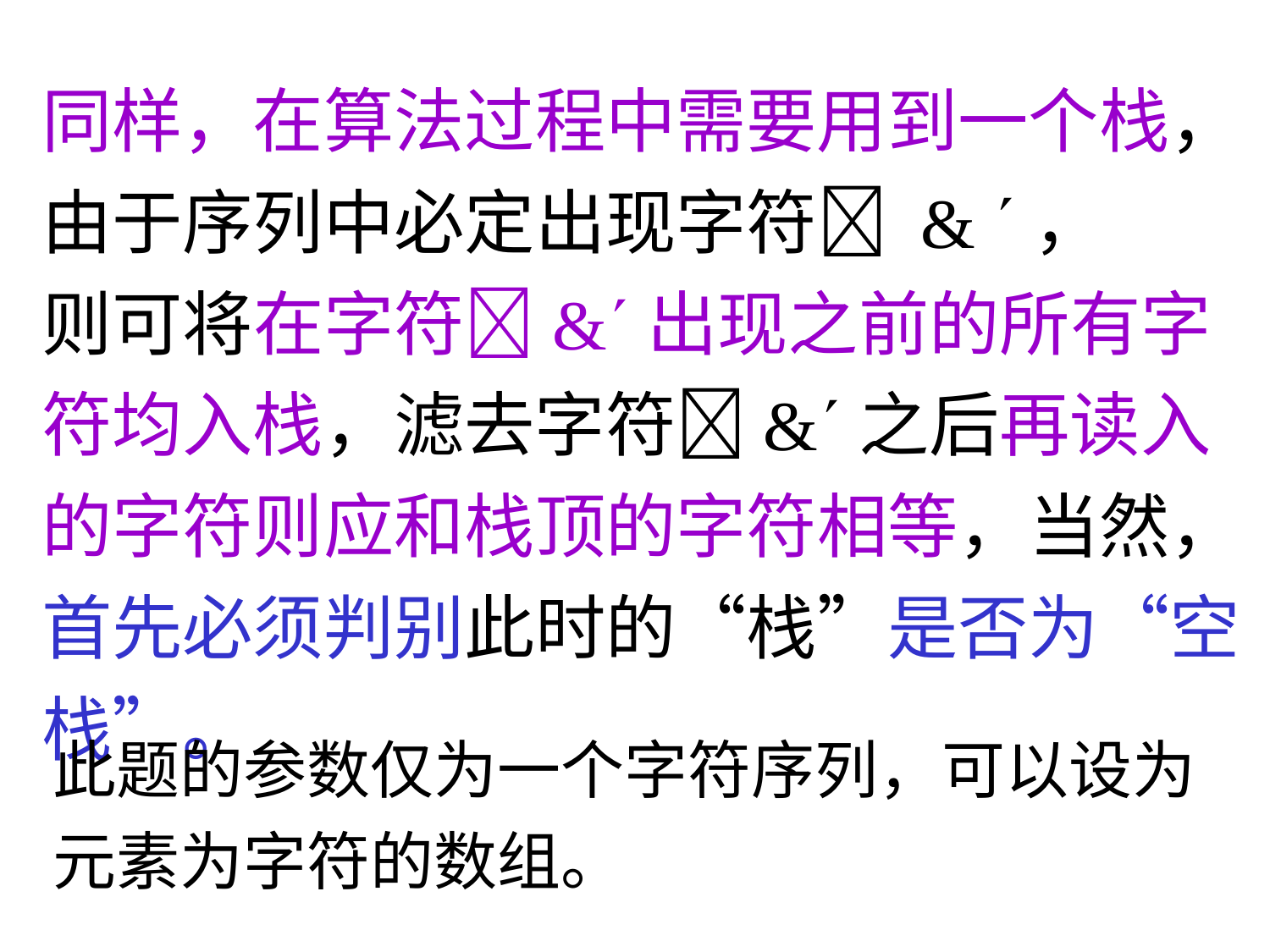

同样，在算法过程中需要用到一个栈，由于序列中必定出现字符′ & ′，
则可将在字符′&′出现之前的所有字符均入栈，滤去字符′&′之后再读入的字符则应和栈顶的字符相等，当然，首先必须判别此时的“栈”是否为“空栈”。
此题的参数仅为一个字符序列，可以设为元素为字符的数组。